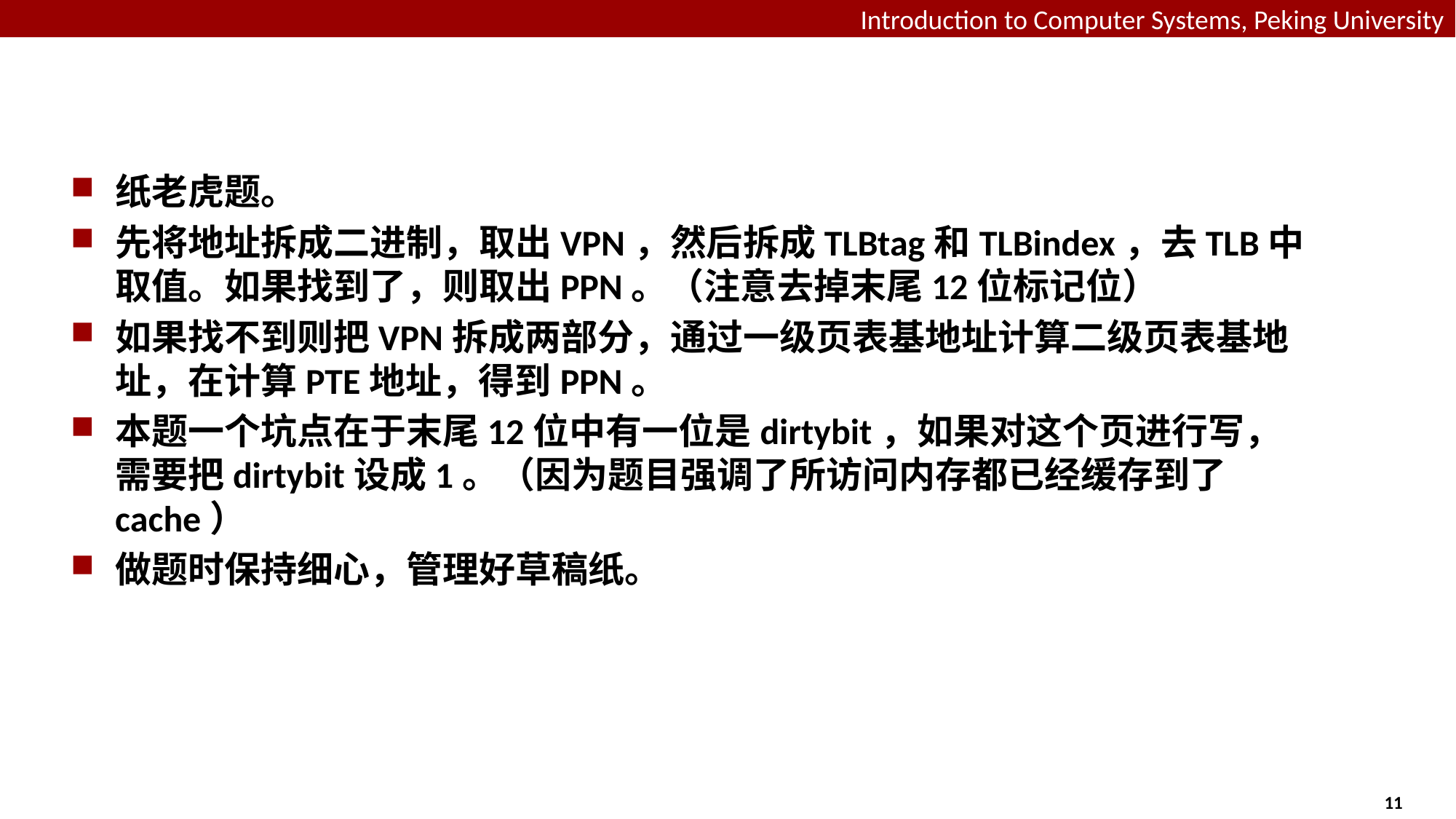

#
纸老虎题。
先将地址拆成二进制，取出VPN，然后拆成TLBtag和TLBindex，去TLB中取值。如果找到了，则取出PPN。（注意去掉末尾12位标记位）
如果找不到则把VPN拆成两部分，通过一级页表基地址计算二级页表基地址，在计算PTE地址，得到PPN。
本题一个坑点在于末尾12位中有一位是dirtybit，如果对这个页进行写，需要把dirtybit设成1。（因为题目强调了所访问内存都已经缓存到了cache）
做题时保持细心，管理好草稿纸。